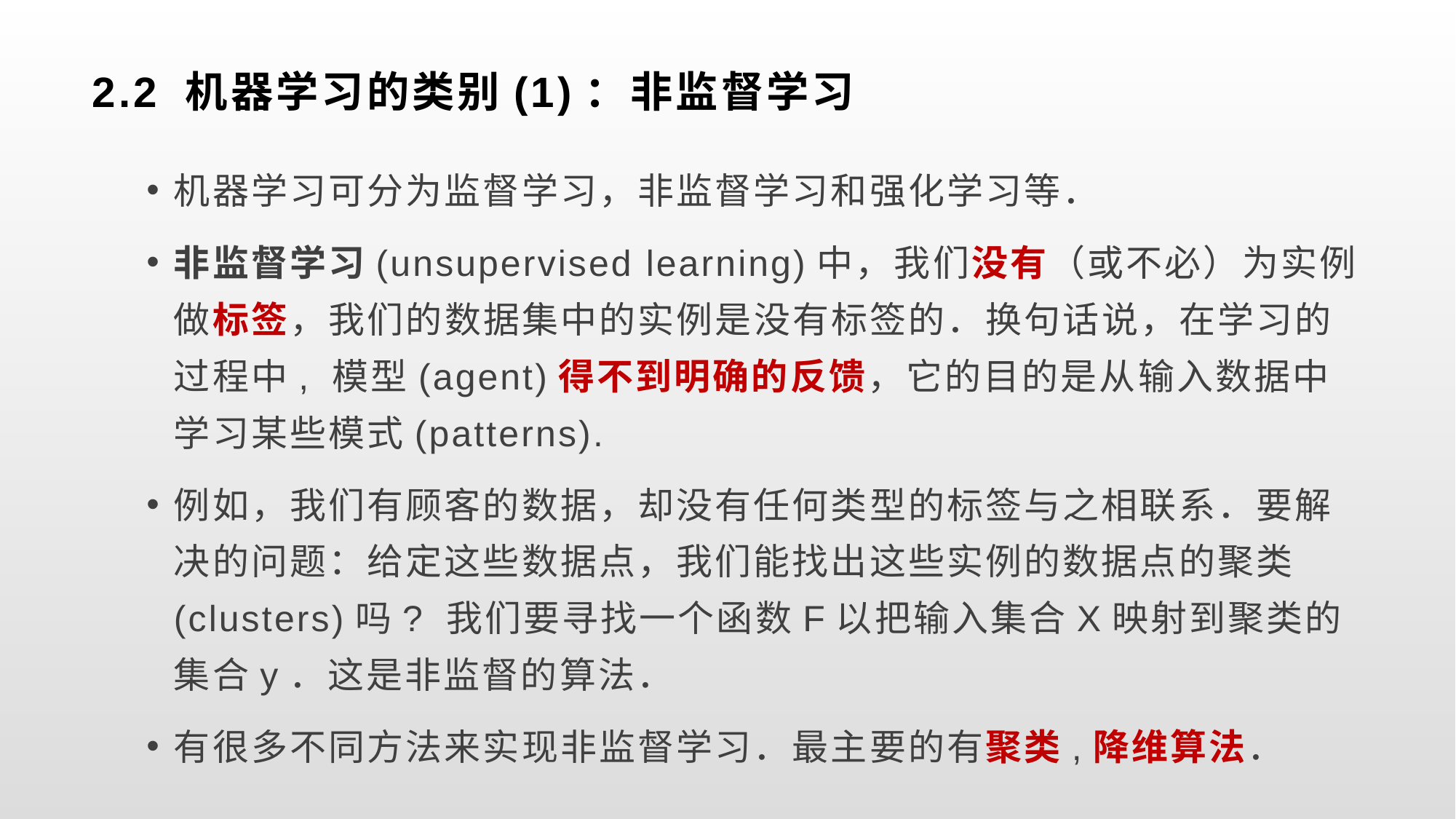

# 2.2 机器学习的类别(1)：非监督学习
机器学习可分为监督学习，非监督学习和强化学习等．
非监督学习(unsupervised learning)中，我们没有（或不必）为实例做标签，我们的数据集中的实例是没有标签的．换句话说，在学习的过程中, 模型(agent)得不到明确的反馈，它的目的是从输入数据中学习某些模式(patterns).
例如，我们有顾客的数据，却没有任何类型的标签与之相联系．要解决的问题：给定这些数据点，我们能找出这些实例的数据点的聚类(clusters)吗? 我们要寻找一个函数F以把输入集合X映射到聚类的集合y．这是非监督的算法．
有很多不同方法来实现非监督学习．最主要的有聚类,降维算法．